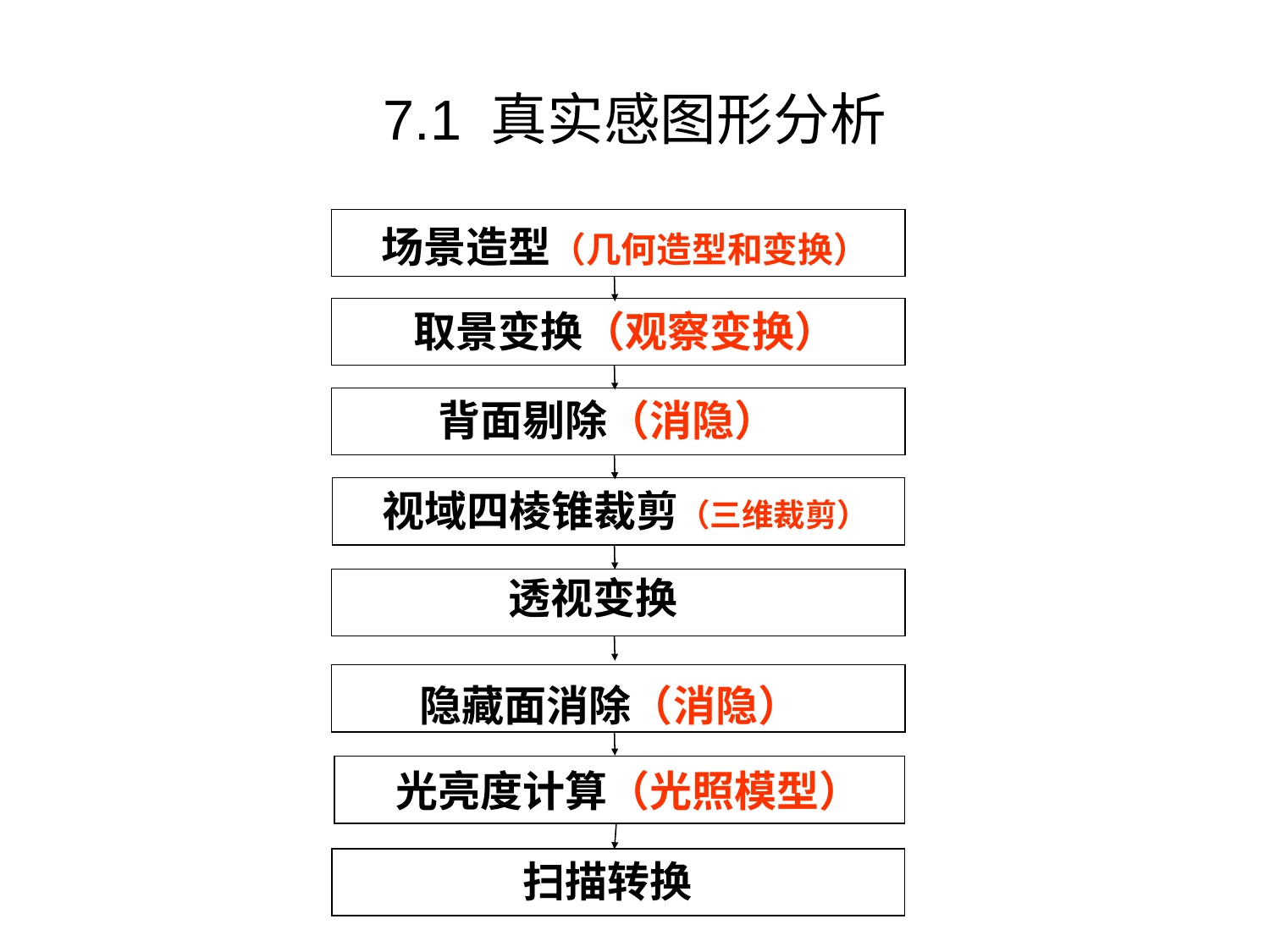

# 7.1 真实感图形分析

场景造型（几何造型和变换）

取景变换（观察变换）

背面剔除（消隐）

视域四棱锥裁剪（三维裁剪）

透视变换

隐藏面消除（消隐）

光亮度计算（光照模型）

扫描转换